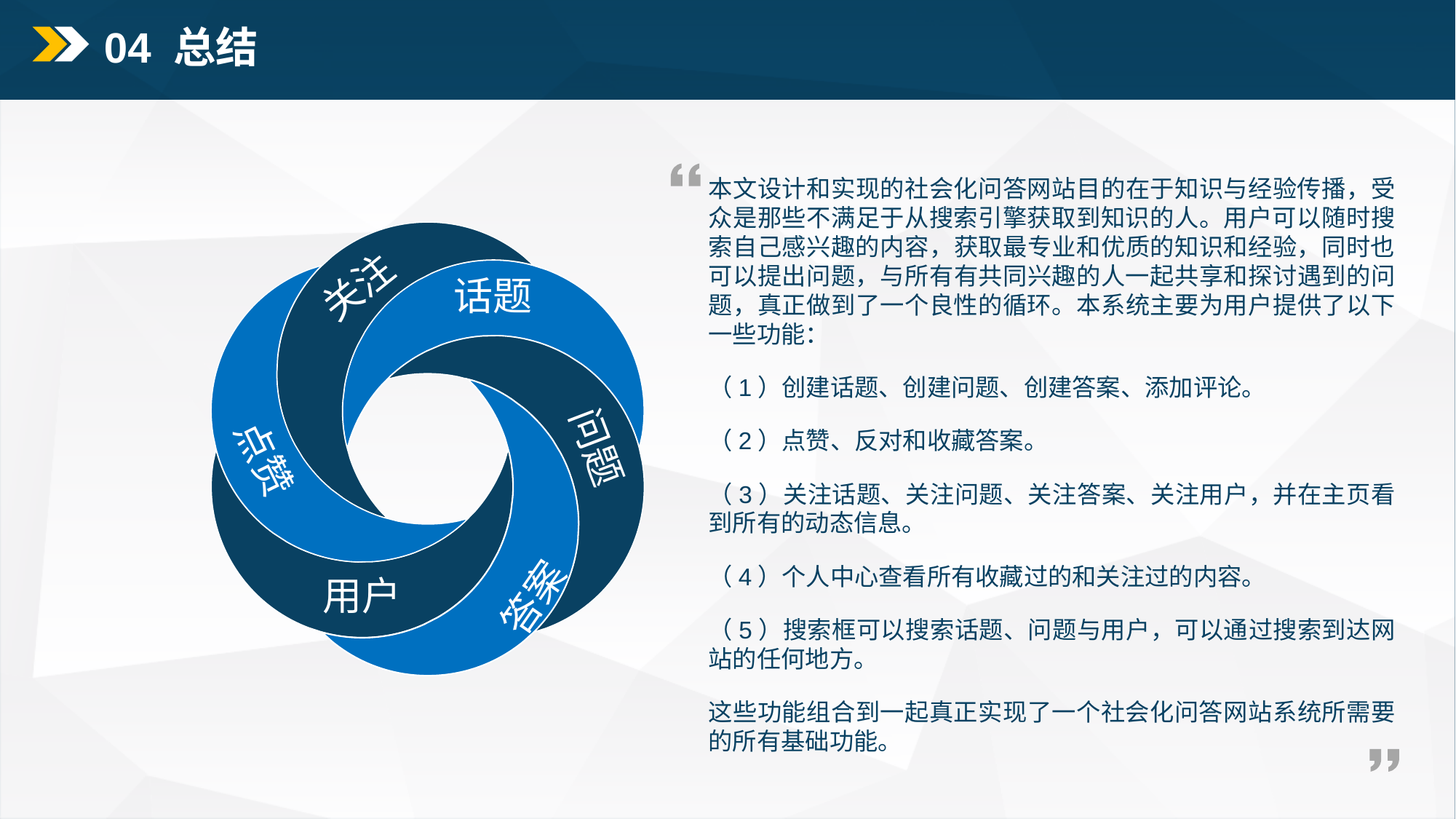

04 总结

本文设计和实现的社会化问答网站目的在于知识与经验传播，受众是那些不满足于从搜索引擎获取到知识的人。用户可以随时搜索自己感兴趣的内容，获取最专业和优质的知识和经验，同时也可以提出问题，与所有有共同兴趣的人一起共享和探讨遇到的问题，真正做到了一个良性的循环。本系统主要为用户提供了以下一些功能：
（1）创建话题、创建问题、创建答案、添加评论。
（2）点赞、反对和收藏答案。
（3）关注话题、关注问题、关注答案、关注用户，并在主页看到所有的动态信息。
（4）个人中心查看所有收藏过的和关注过的内容。
（5）搜索框可以搜索话题、问题与用户，可以通过搜索到达网站的任何地方。
这些功能组合到一起真正实现了一个社会化问答网站系统所需要的所有基础功能。

关注
话题
点赞
问题
用户

答案